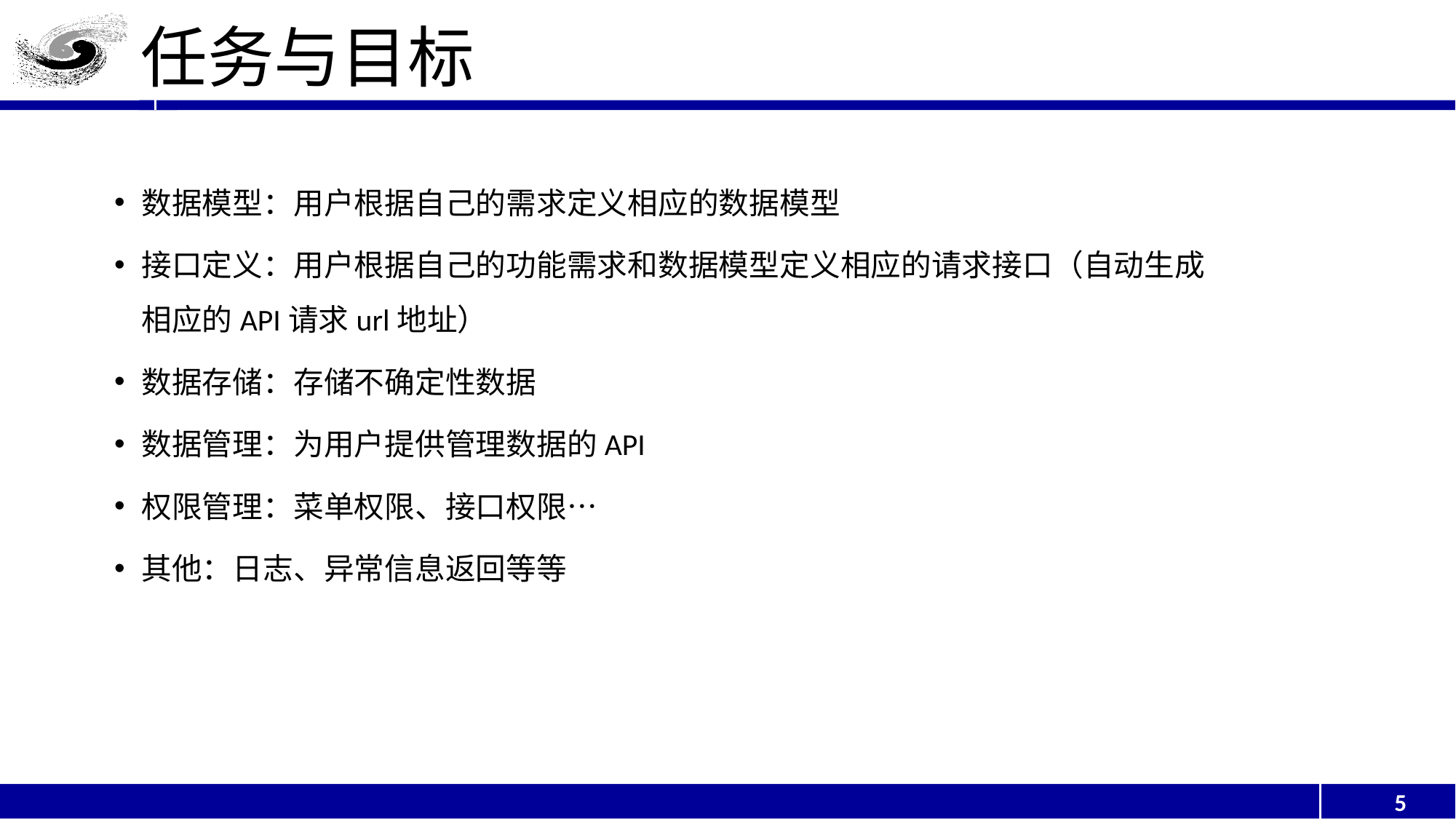

# 任务与目标
数据模型：用户根据自己的需求定义相应的数据模型
接口定义：用户根据自己的功能需求和数据模型定义相应的请求接口（自动生成相应的API请求url地址）
数据存储：存储不确定性数据
数据管理：为用户提供管理数据的API
权限管理：菜单权限、接口权限…
其他：日志、异常信息返回等等